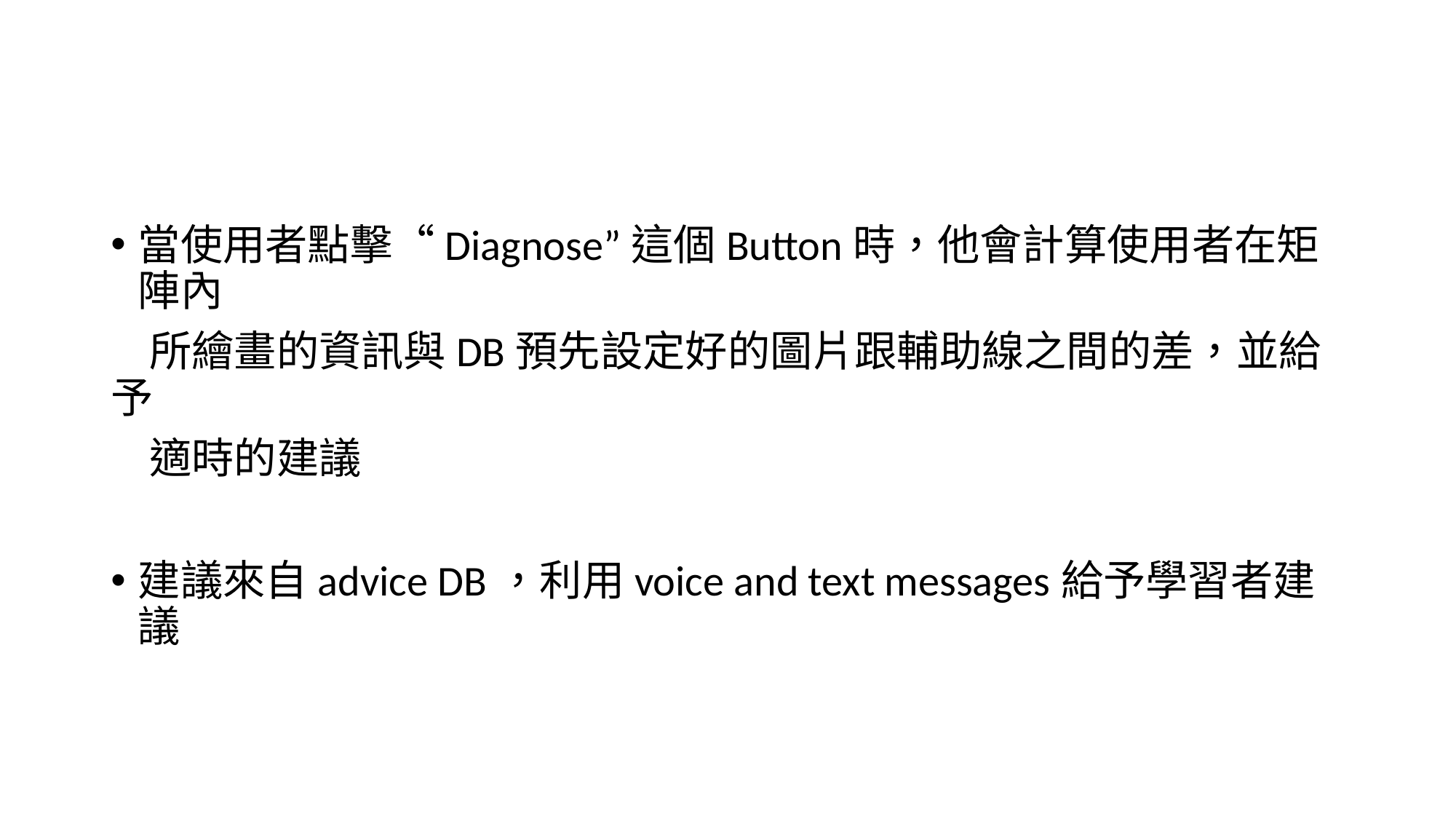

#
當使用者點擊“Diagnose”這個Button時，他會計算使用者在矩陣內
   所繪畫的資訊與DB預先設定好的圖片跟輔助線之間的差，並給予
   適時的建議

建議來自advice DB，利用voice and text messages給予學習者建議